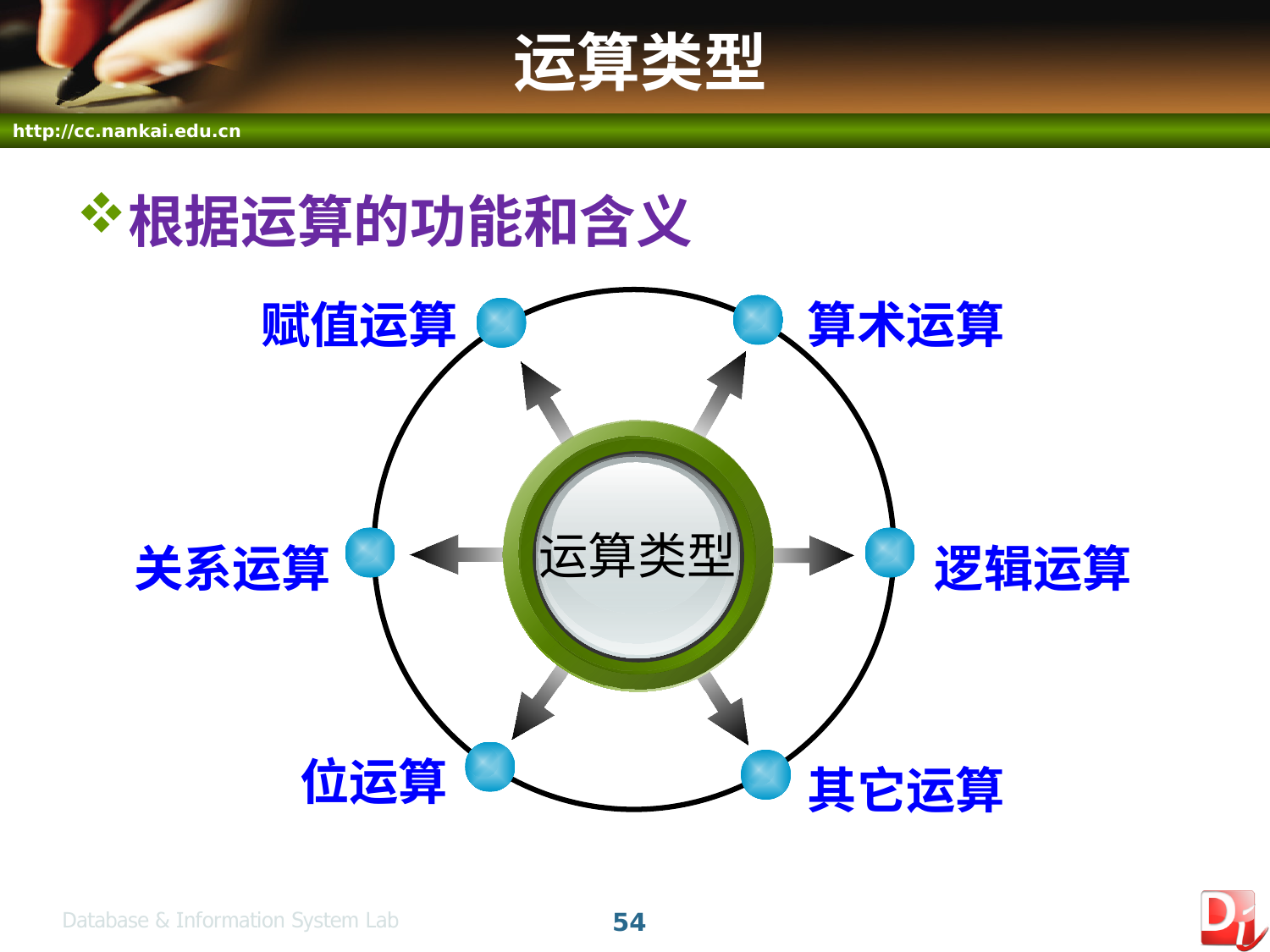

# 运算类型
根据运算的功能和含义
赋值运算
算术运算

运算类型

关系运算
逻辑运算

位运算

其它运算
54
Database & Information System Lab